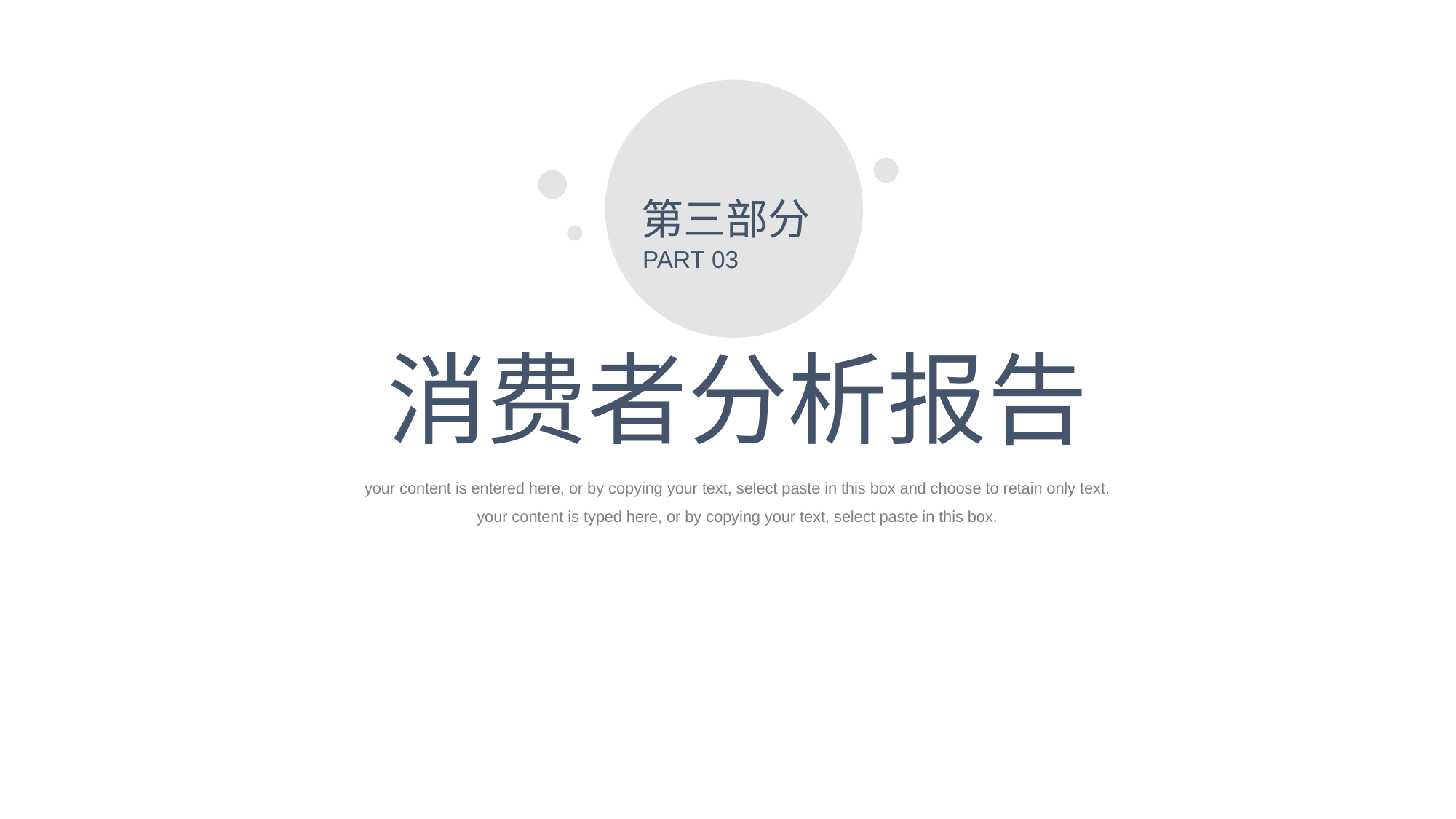

第三部分

PART 03
消费者分析报告
your content is entered here, or by copying your text, select paste in this box and choose to retain only text. your content is typed here, or by copying your text, select paste in this box.